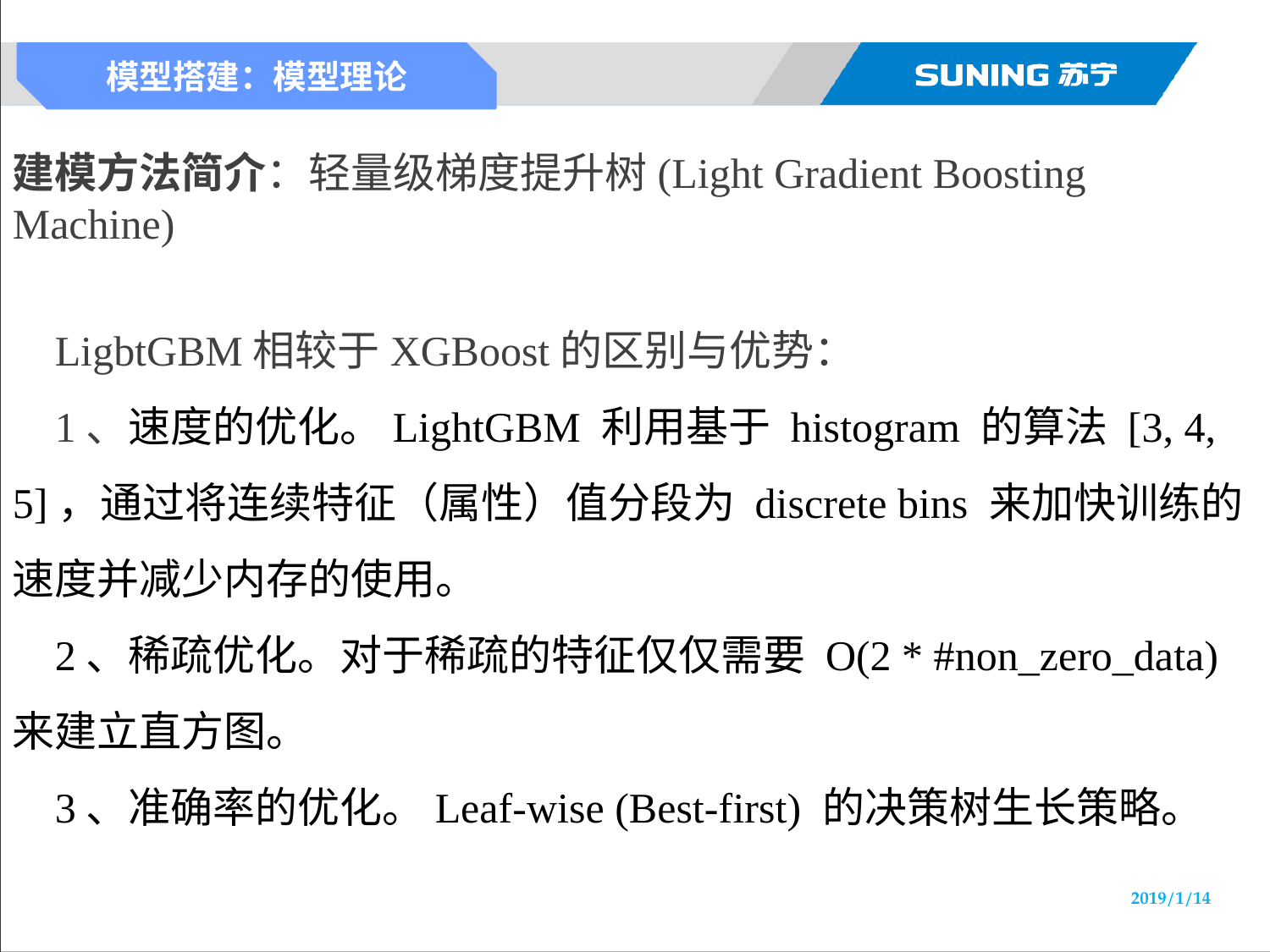

模型搭建：模型理论
建模方法简介：轻量级梯度提升树(Light Gradient Boosting Machine)

    LigbtGBM相较于XGBoost的区别与优势：
    1、速度的优化。LightGBM 利用基于 histogram 的算法 [3, 4, 5]，通过将连续特征（属性）值分段为 discrete bins 来加快训练的速度并减少内存的使用。
    2、稀疏优化。对于稀疏的特征仅仅需要 O(2 * #non_zero_data) 来建立直方图。
    3、准确率的优化。Leaf-wise (Best-first) 的决策树生长策略。
2019/1/14